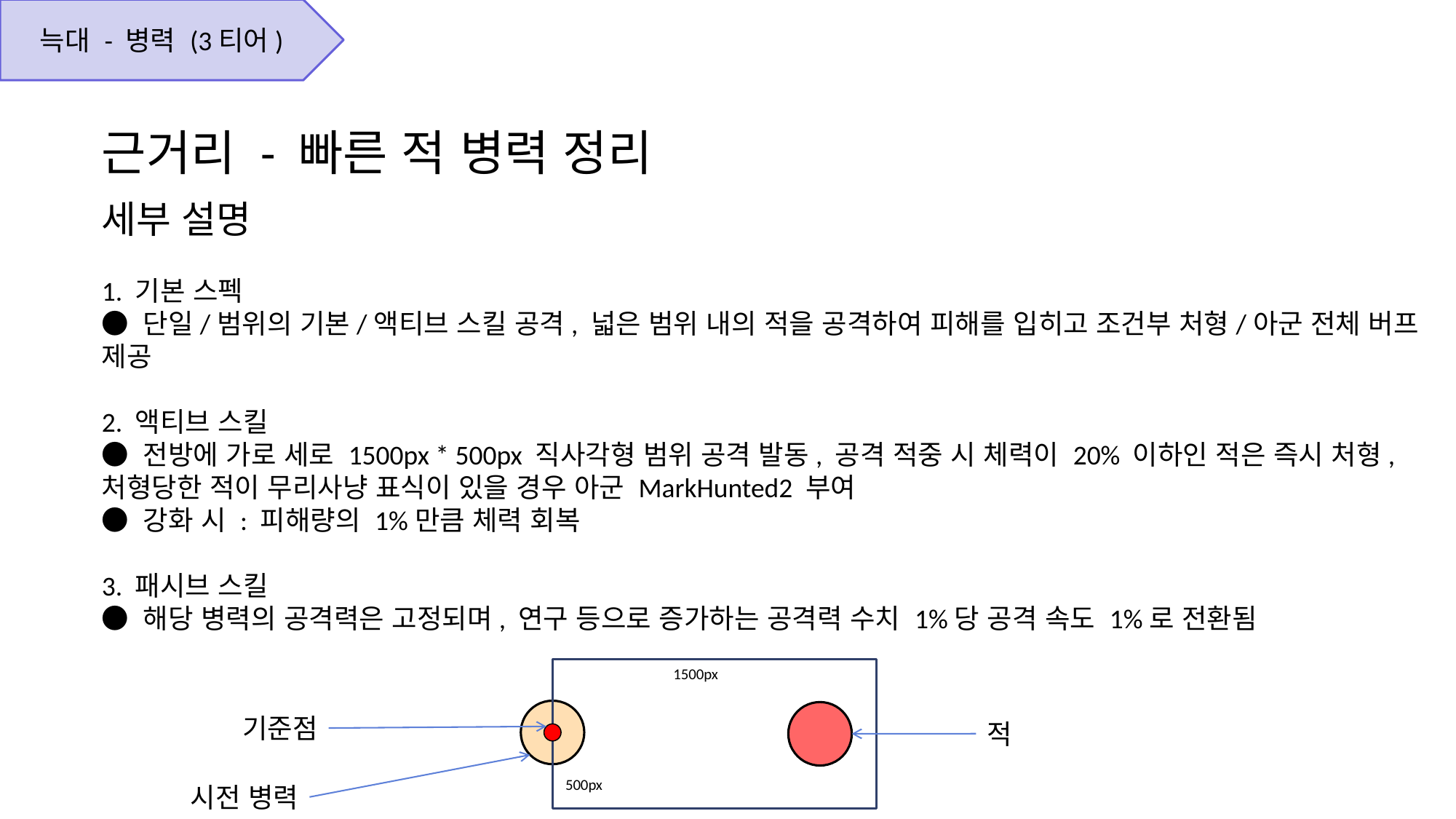

늑대 - 병력 (3티어)
근거리 - 빠른 적 병력 정리
세부 설명

1. 기본 스펙
● 단일/범위의 기본/액티브 스킬 공격, 넓은 범위 내의 적을 공격하여 피해를 입히고 조건부 처형/아군 전체 버프 제공

2. 액티브 스킬
● 전방에 가로 세로 1500px * 500px 직사각형 범위 공격 발동, 공격 적중 시 체력이 20% 이하인 적은 즉시 처형,
처형당한 적이 무리사냥 표식이 있을 경우 아군 MarkHunted2 부여
● 강화 시 : 피해량의 1%만큼 체력 회복

3. 패시브 스킬
● 해당 병력의 공격력은 고정되며, 연구 등으로 증가하는 공격력 수치 1%당 공격 속도 1%로 전환됨

1500px

기준점
적

500px
시전 병력